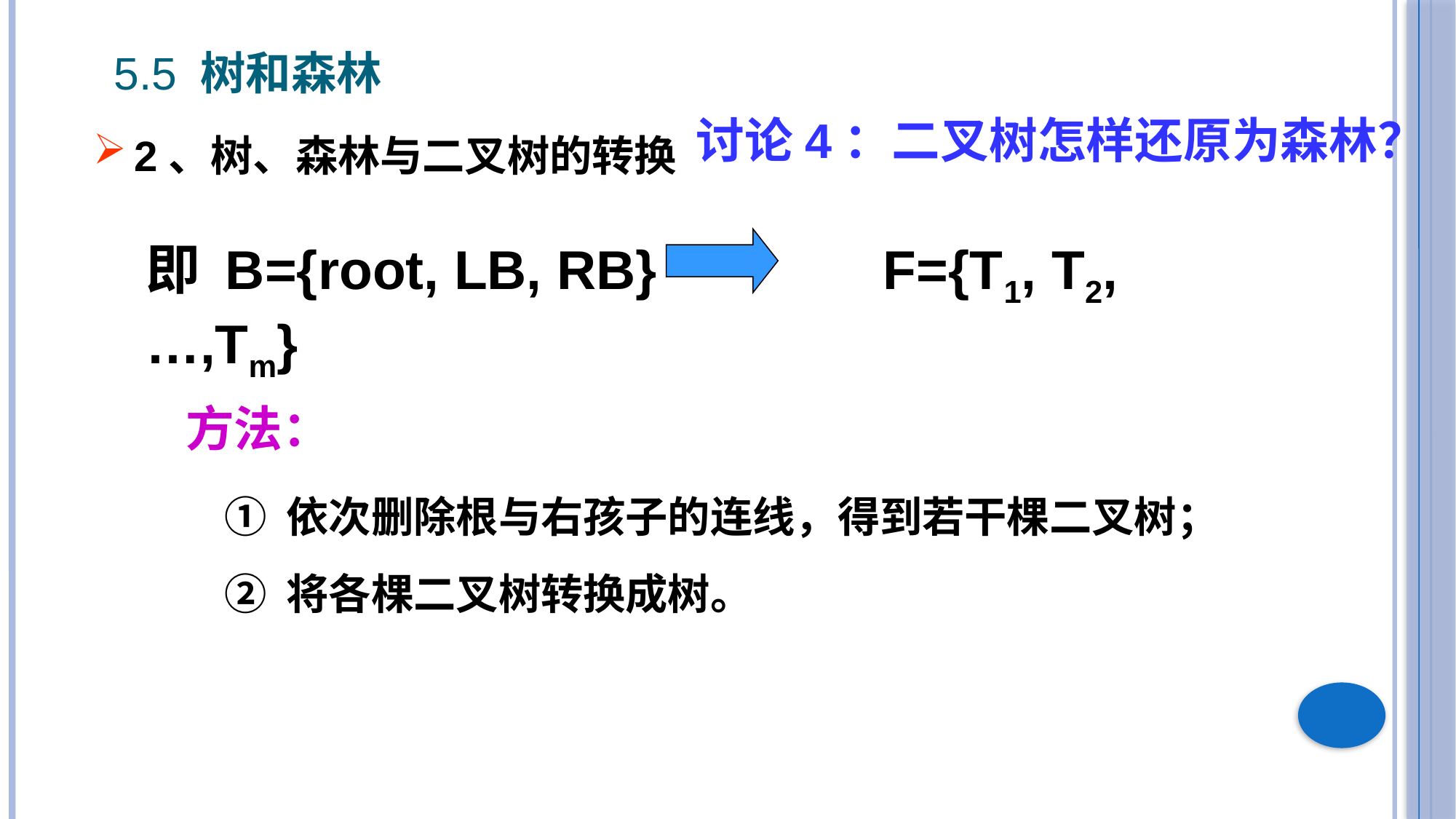

5.5 树和森林
讨论4：二叉树怎样还原为森林？
2、树、森林与二叉树的转换

即 B={root, LB, RB}               F={T1, T2, …,Tm}
方法：
    ① 依次删除根与右孩子的连线，得到若干棵二叉树；
    ② 将各棵二叉树转换成树。